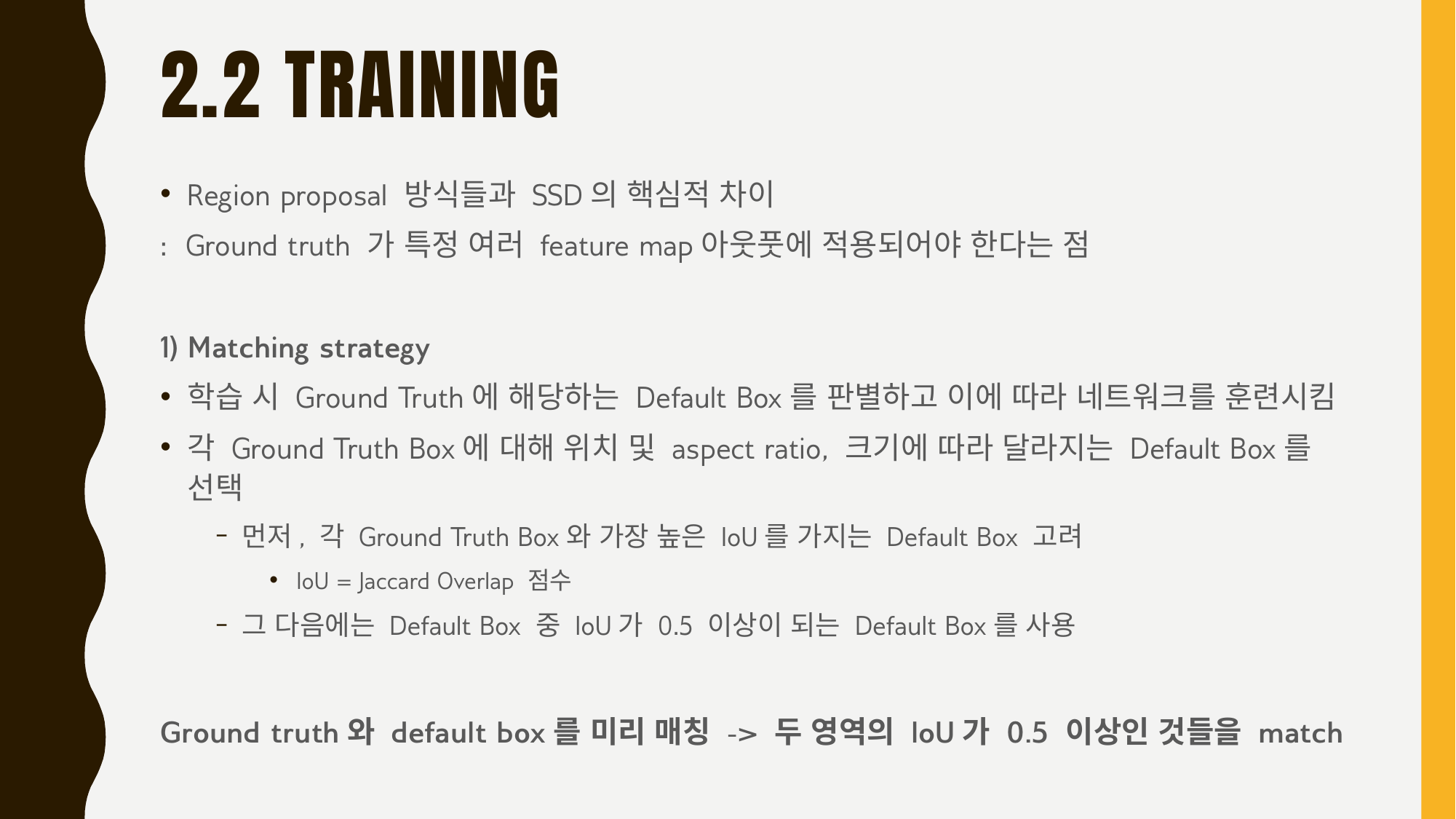

# 2.2 Training
Region proposal 방식들과 SSD의 핵심적 차이
:  Ground truth 가 특정 여러 feature map아웃풋에 적용되어야 한다는 점

1) Matching strategy
학습 시 Ground Truth에 해당하는 Default Box를 판별하고 이에 따라 네트워크를 훈련시킴
각 Ground Truth Box에 대해 위치 및 aspect ratio, 크기에 따라 달라지는 Default Box를 선택
먼저, 각 Ground Truth Box와 가장 높은 IoU를 가지는 Default Box 고려
loU = Jaccard Overlap 점수
그 다음에는 Default Box 중 IoU가 0.5 이상이 되는 Default Box를 사용

Ground truth와 default box를 미리 매칭 -> 두 영역의 loU가 0.5 이상인 것들을 match